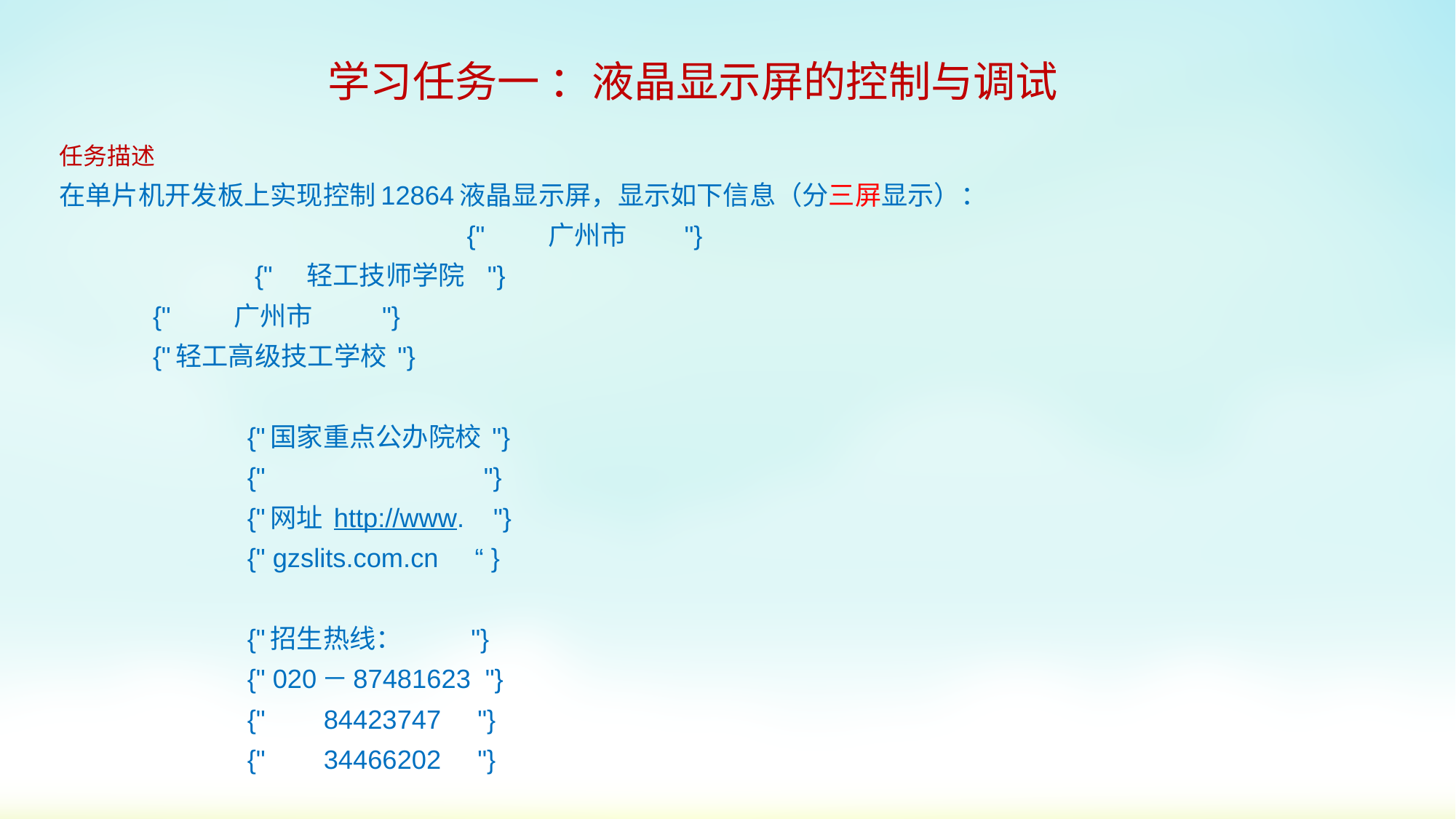

# 学习任务一 ：液晶显示屏的控制与调试
任务描述
在单片机开发板上实现控制12864液晶显示屏，显示如下信息（分三屏显示）：
                                                        {"        广州市         "}
			               {"    轻工技师学院   "}
				 {"        广州市           "}
				 {"轻工高级技工学校 "}

			              {"国家重点公办院校 "}
			              {"                              "}
			              {"网址 http://www.    "}
			              {" gzslits.com.cn     “ }

			              {"招生热线：           "}
			              {" 020－87481623  "}
			              {"        84423747     "}
			              {"        34466202     "}